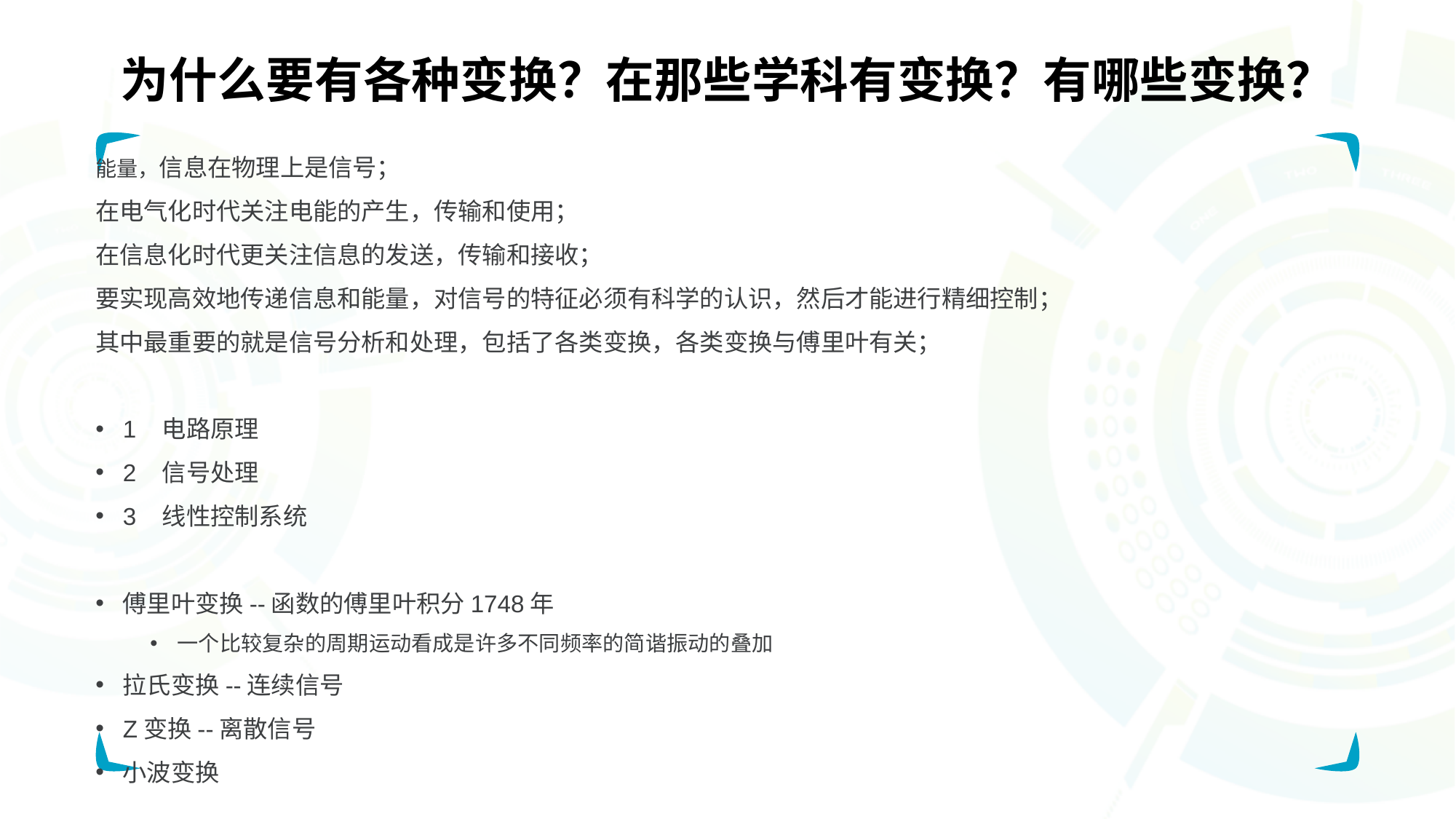

# 为什么要有各种变换？在那些学科有变换？有哪些变换？

能量，信息在物理上是信号；
在电气化时代关注电能的产生，传输和使用；
在信息化时代更关注信息的发送，传输和接收；
要实现高效地传递信息和能量，对信号的特征必须有科学的认识，然后才能进行精细控制；
其中最重要的就是信号分析和处理，包括了各类变换，各类变换与傅里叶有关；

1   电路原理
2   信号处理
3   线性控制系统

傅里叶变换--函数的傅里叶积分1748年
一个比较复杂的周期运动看成是许多不同频率的简谐振动的叠加
拉氏变换--连续信号
Z变换--离散信号
小波变换